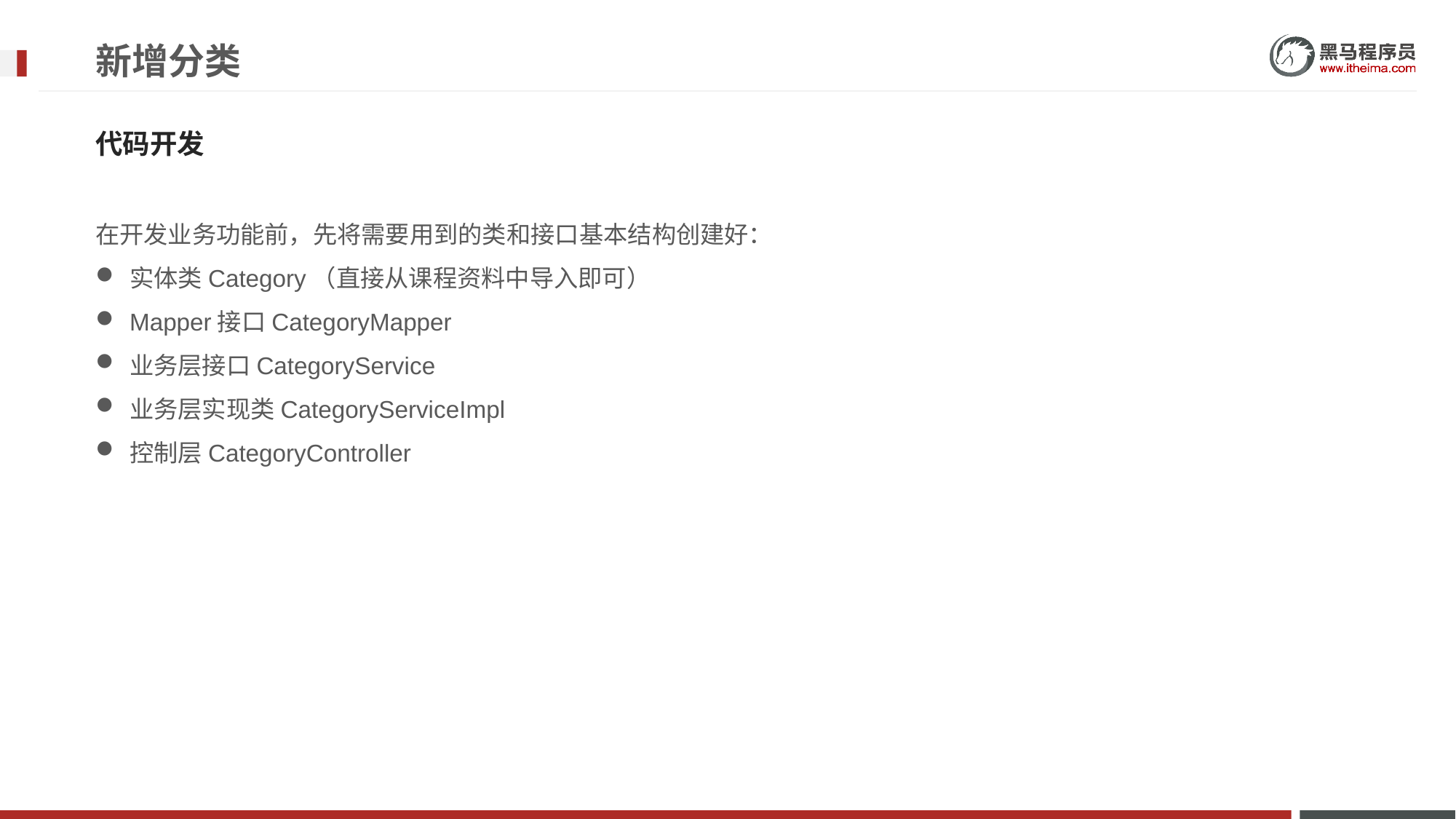

# 新增分类
代码开发
在开发业务功能前，先将需要用到的类和接口基本结构创建好：
实体类Category（直接从课程资料中导入即可）
Mapper接口CategoryMapper
业务层接口CategoryService
业务层实现类CategoryServiceImpl
控制层CategoryController